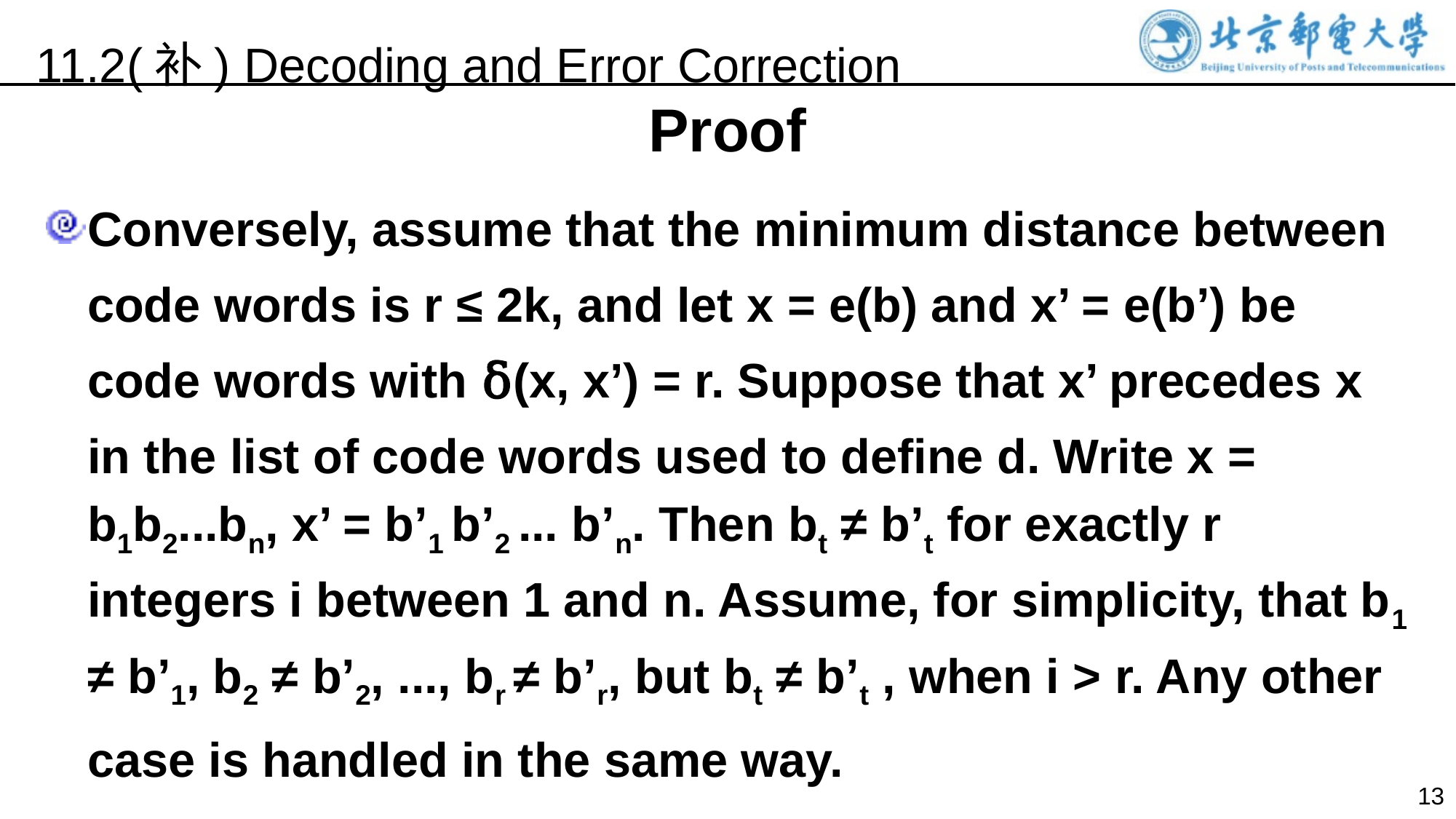

11.2(补) Decoding and Error Correction
Proof
Conversely, assume that the minimum distance between code words is r ≤ 2k, and let x = e(b) and x’ = e(b’) be code words with δ(x, x’) = r. Suppose that x’ precedes x in the list of code words used to define d. Write x = b1b2...bn, x’ = b’1 b’2 ... b’n. Then bt ≠ b’t for exactly r integers i between 1 and n. Assume, for simplicity, that b1 ≠ b’1, b2 ≠ b’2, ..., br ≠ b’r, but bt ≠ b’t , when i > r. Any other case is handled in the same way.